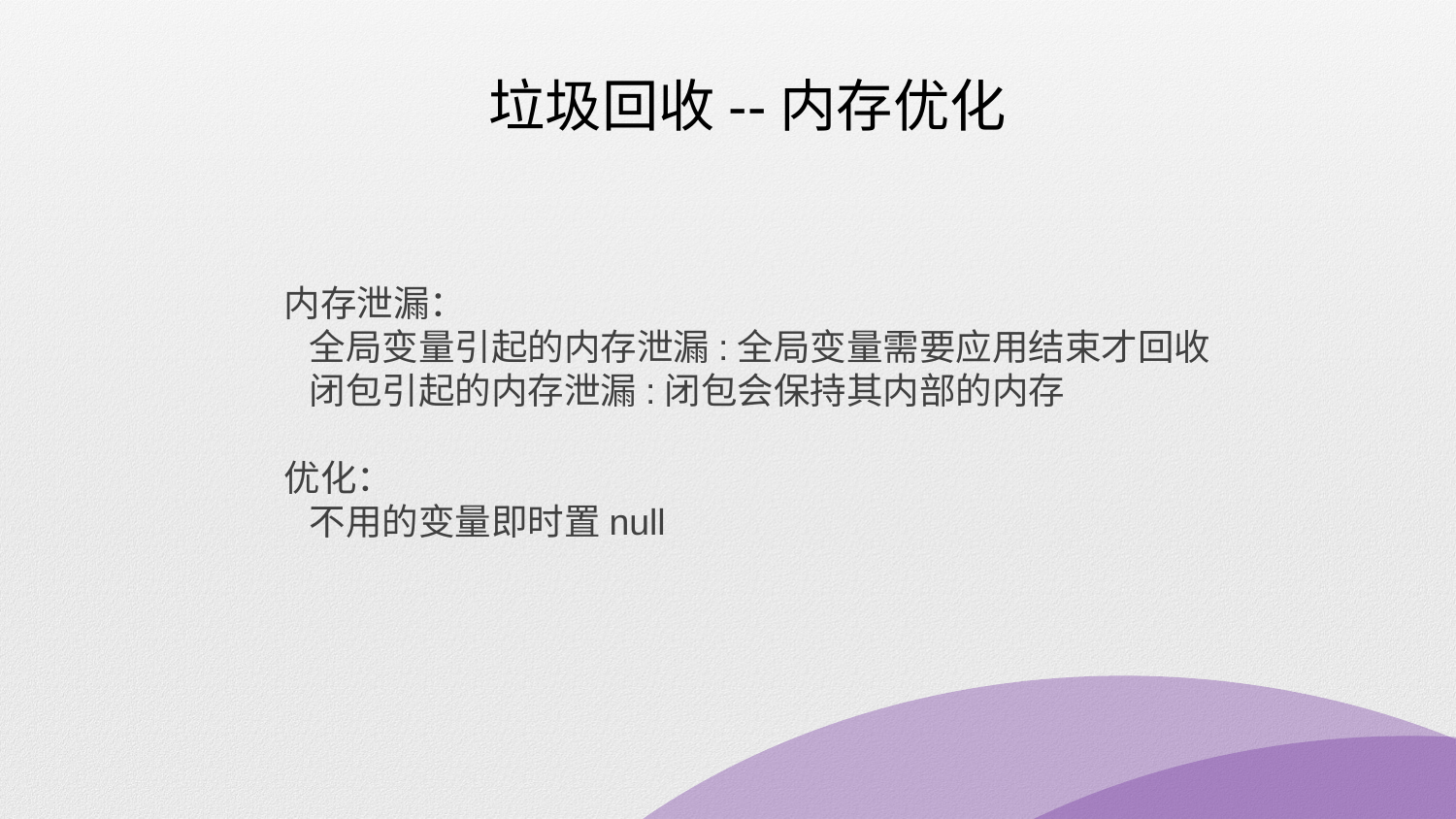

垃圾回收--内存优化

内存泄漏：
  全局变量引起的内存泄漏:全局变量需要应用结束才回收
  闭包引起的内存泄漏:闭包会保持其内部的内存

优化：
  不用的变量即时置null